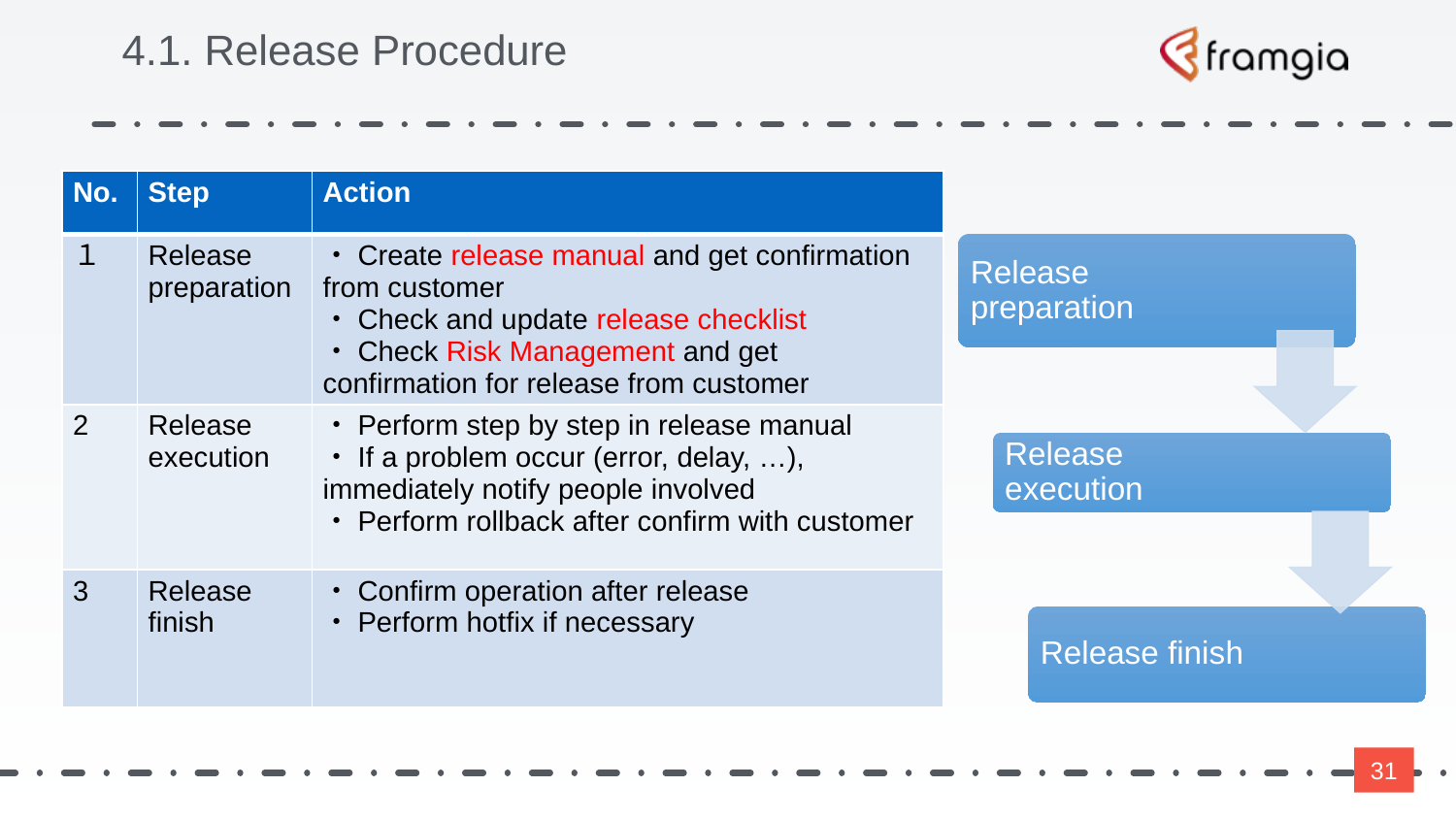

# 4.1. Release Procedure
| No. | Step | Action |
| --- | --- | --- |
| １ | Release preparation | ・Create release manual and get confirmation from customer ・Check and update release checklist ・Check Risk Management and get confirmation for release from customer |
| 2 | Release execution | ・Perform step by step in release manual ・If a problem occur (error, delay, …), immediately notify people involved ・Perform rollback after confirm with customer |
| 3 | Release finish | ・Confirm operation after release ・Perform hotfix if necessary |

Release preparation

Release execution

Release finish
31